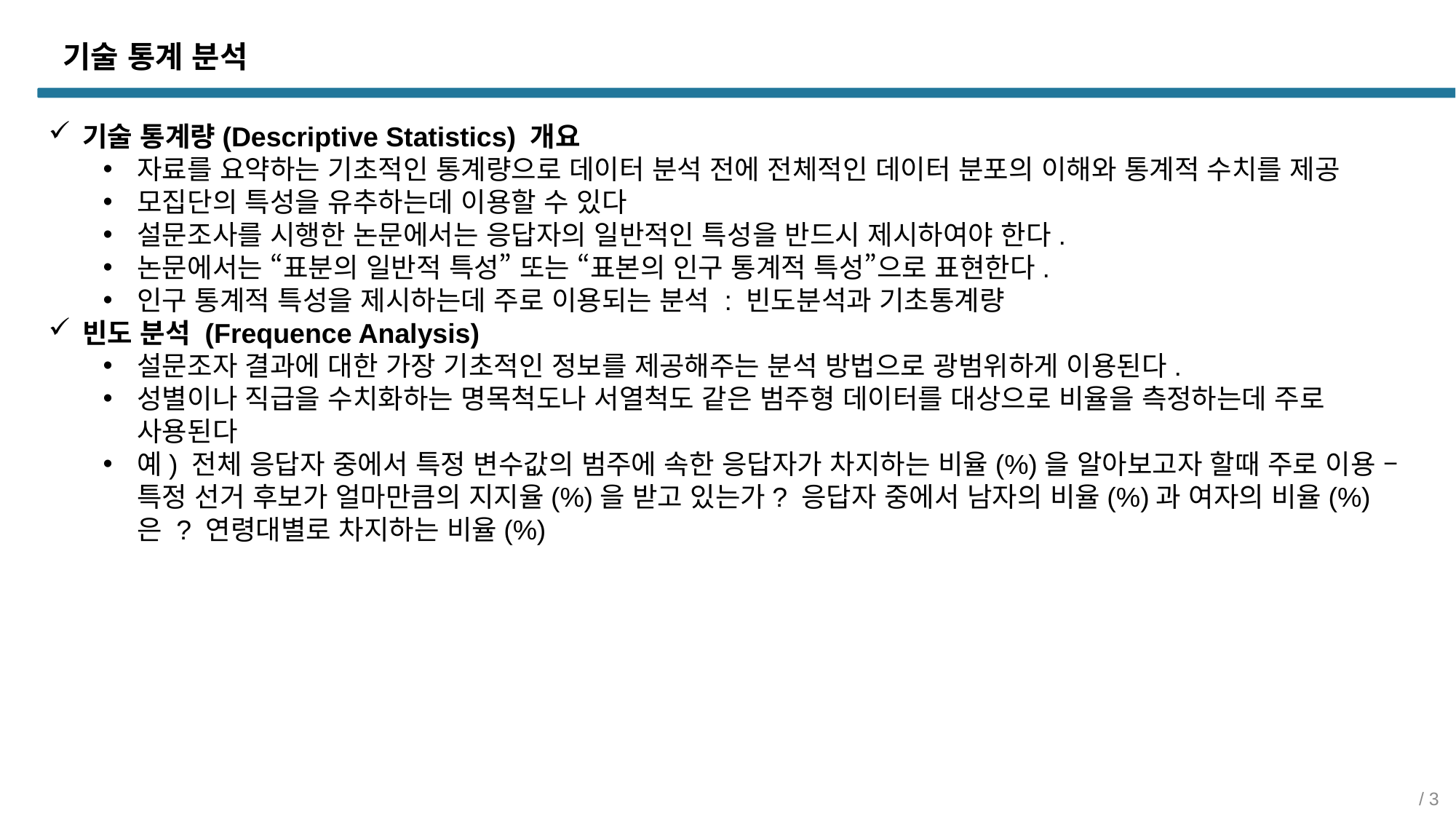

기술 통계 분석
기술 통계량(Descriptive Statistics) 개요
자료를 요약하는 기초적인 통계량으로 데이터 분석 전에 전체적인 데이터 분포의 이해와 통계적 수치를 제공
모집단의 특성을 유추하는데 이용할 수 있다
설문조사를 시행한 논문에서는 응답자의 일반적인 특성을 반드시 제시하여야 한다.
논문에서는 “표분의 일반적 특성” 또는 “표본의 인구 통계적 특성”으로 표현한다.
인구 통계적 특성을 제시하는데 주로 이용되는 분석 : 빈도분석과 기초통계량
빈도 분석 (Frequence Analysis)
설문조자 결과에 대한 가장 기초적인 정보를 제공해주는 분석 방법으로 광범위하게 이용된다.
성별이나 직급을 수치화하는 명목척도나 서열척도 같은 범주형 데이터를 대상으로 비율을 측정하는데 주로 사용된다
예) 전체 응답자 중에서 특정 변수값의 범주에 속한 응답자가 차지하는 비율(%)을 알아보고자 할때 주로 이용 – 특정 선거 후보가 얼마만큼의 지지율(%)을 받고 있는가? 응답자 중에서 남자의 비율(%)과 여자의 비율(%)은 ? 연령대별로 차지하는 비율(%)
/ 3